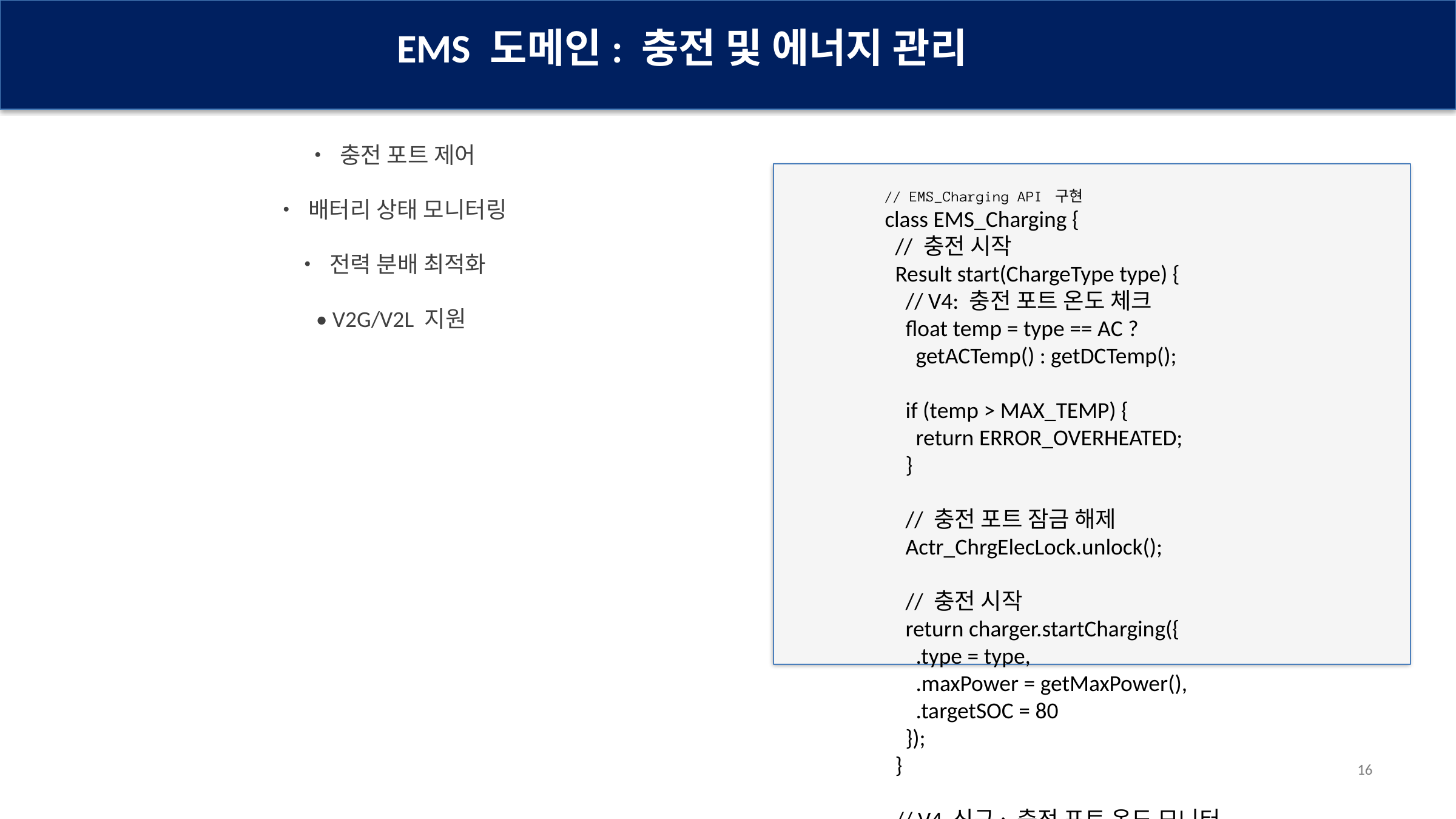

EMS 도메인: 충전 및 에너지 관리
• 충전 포트 제어

// EMS_Charging API 구현
class EMS_Charging {
  // 충전 시작
  Result start(ChargeType type) {
    // V4: 충전 포트 온도 체크
    float temp = type == AC ?
      getACTemp() : getDCTemp();

    if (temp > MAX_TEMP) {
      return ERROR_OVERHEATED;
    }

    // 충전 포트 잠금 해제
    Actr_ChrgElecLock.unlock();

    // 충전 시작
    return charger.startCharging({
      .type = type,
      .maxPower = getMaxPower(),
      .targetSOC = 80
    });
  }

  // V4 신규: 충전 포트 온도 모니터
  Result notifyACTemp() {
    return notify(AC_TEMP, sensor.getTemp());
  }
}
• 배터리 상태 모니터링
• 전력 분배 최적화
• V2G/V2L 지원
16